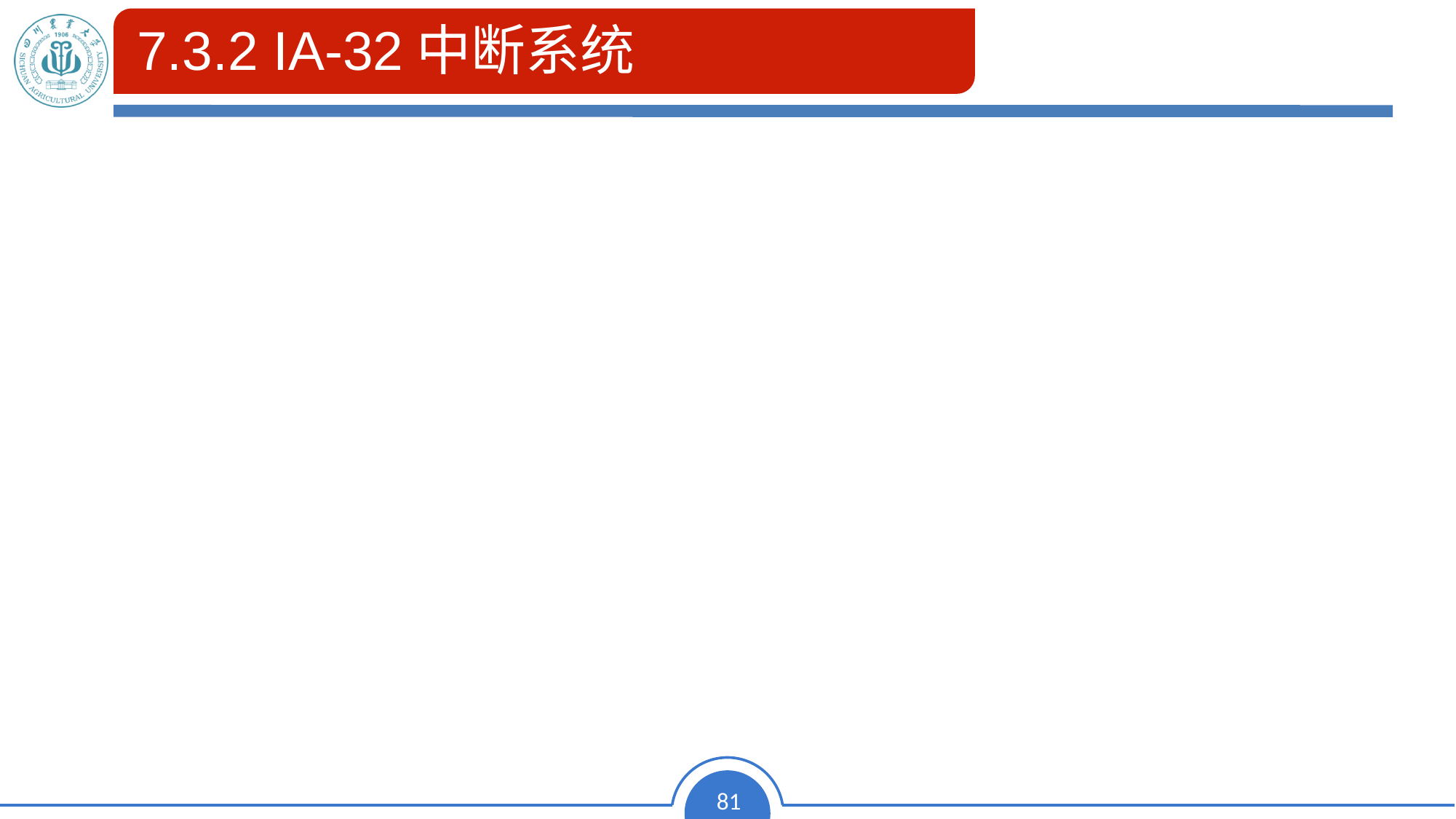

# 7.3.2 IA-32中断系统
采用向量中断机制
能够处理256个中断
用中断向量号0～255区别
可屏蔽中断需要中断控制器实现优先权管理